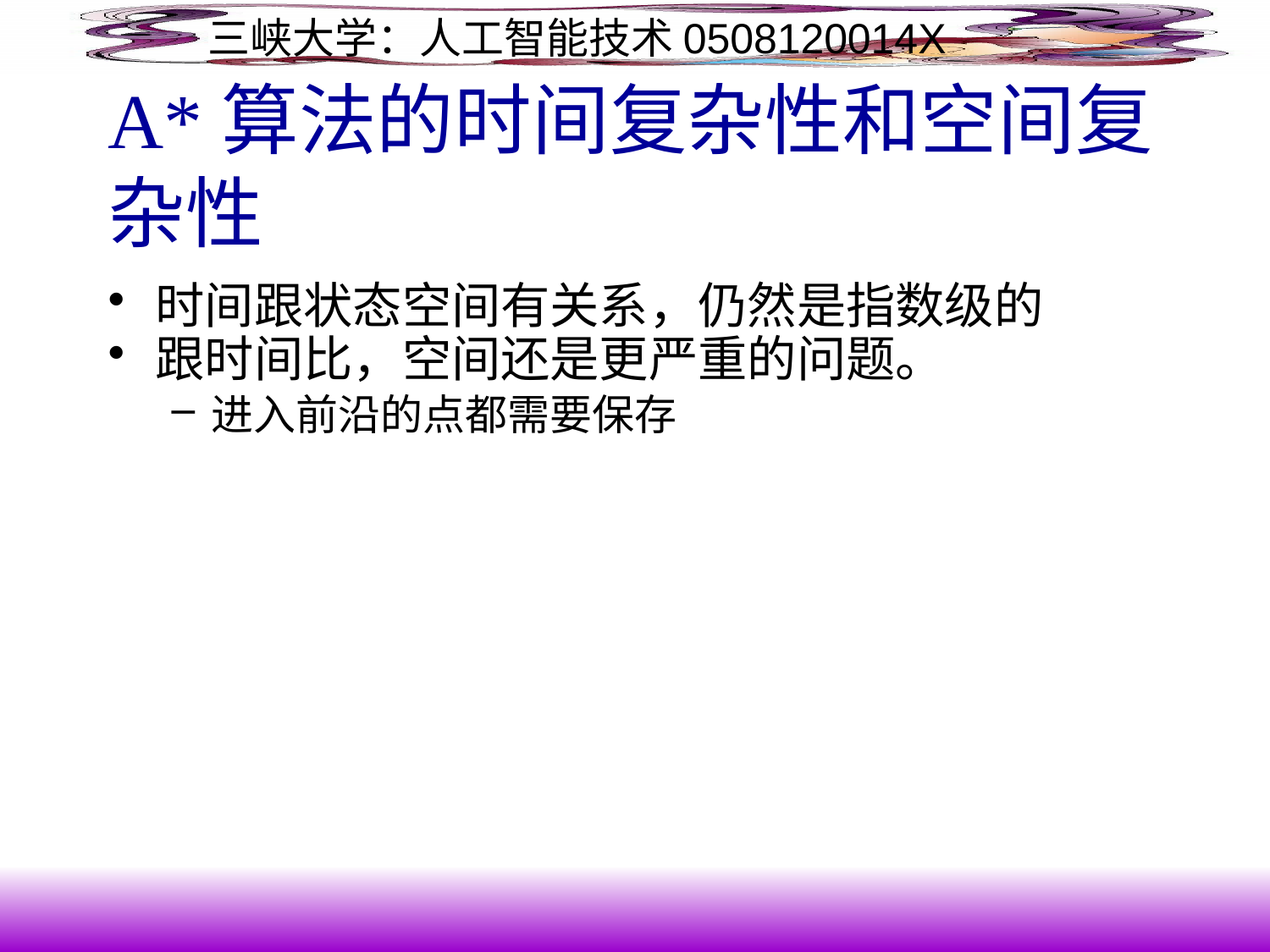

# A*算法的时间复杂性和空间复杂性
时间跟状态空间有关系，仍然是指数级的
跟时间比，空间还是更严重的问题。
进入前沿的点都需要保存